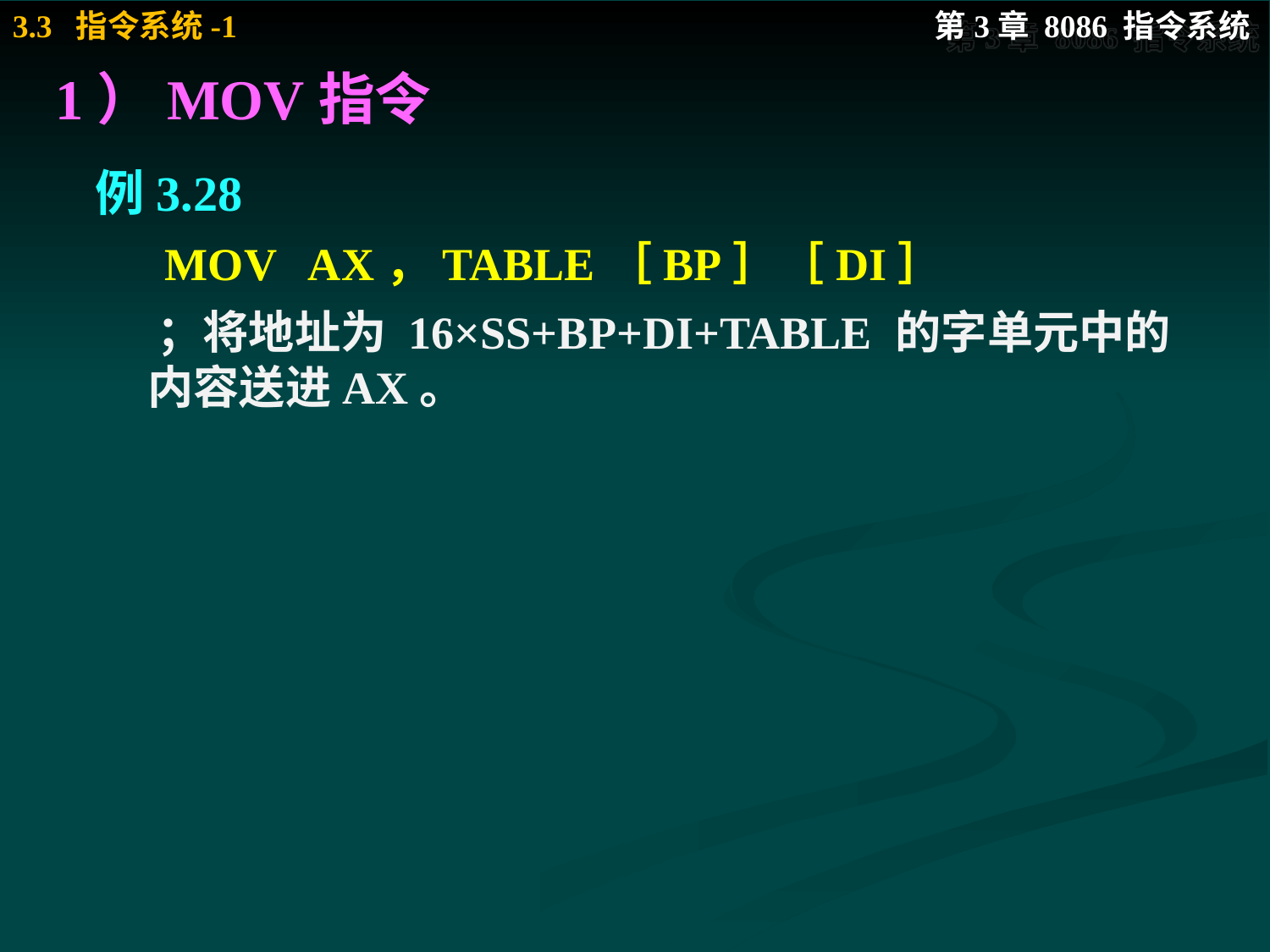

# 1）MOV指令
 例3.28
        MOV   AX，TABLE［BP］［DI］
       ；将地址为 16×SS+BP+DI+TABLE 的字单元中的内容送进AX。